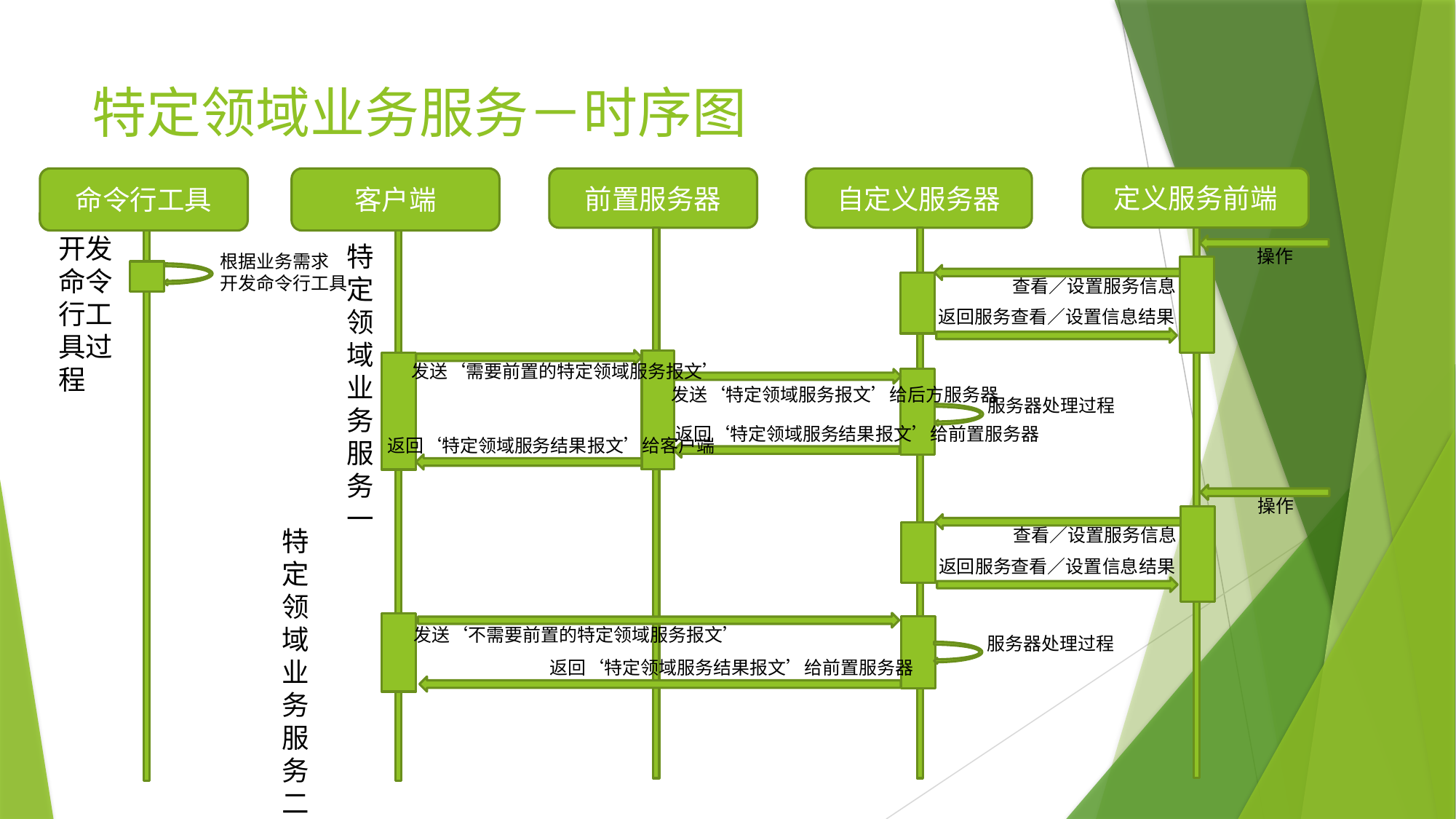

# 特定领域业务服务－时序图
定义服务前端
命令行工具
客户端
前置服务器
自定义服务器

开发命令行工具过程

特定领域业务服务一

操作
根据业务需求
开发命令行工具

查看／设置服务信息

返回服务查看／设置信息结果

发送‘需要前置的特定领域服务报文’

发送‘特定领域服务报文’给后方服务器
服务器处理过程
返回‘特定领域服务结果报文’给前置服务器
返回‘特定领域服务结果报文’给客户端

操作

特定领域业务服务二
查看／设置服务信息

返回服务查看／设置信息结果

发送‘不需要前置的特定领域服务报文’
服务器处理过程
返回‘特定领域服务结果报文’给前置服务器